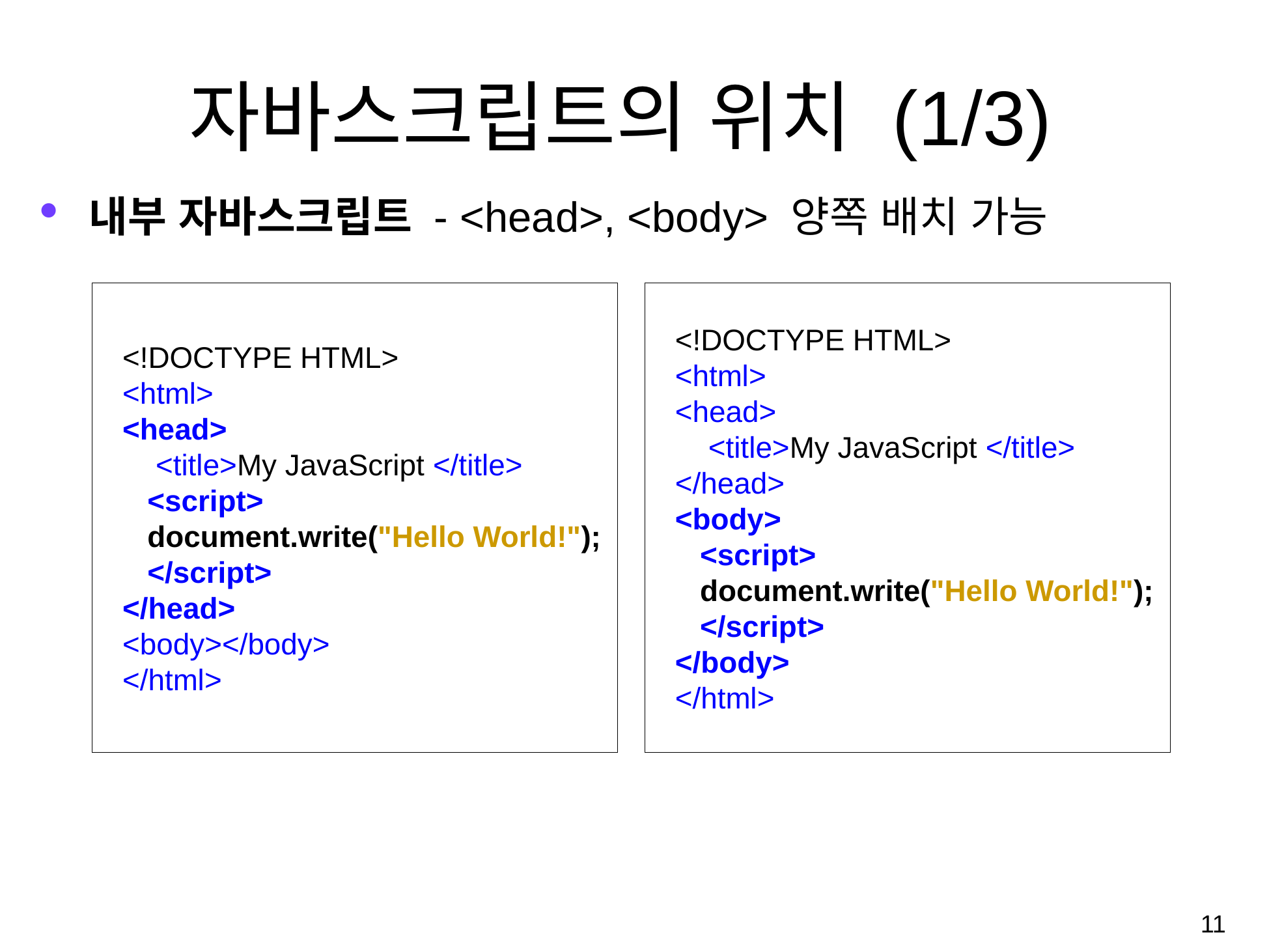

# 자바스크립트의 위치 (1/3)
내부 자바스크립트 - <head>, <body> 양쪽 배치 가능
<!DOCTYPE HTML>
<html>
<head>
    <title>My JavaScript </title>
</head>
<body>
   <script>
   document.write("Hello World!");
   </script>
</body>
</html>
<!DOCTYPE HTML>
<html>
<head>
    <title>My JavaScript </title>
   <script>
   document.write("Hello World!");
   </script>
</head>
<body></body>
</html>
11